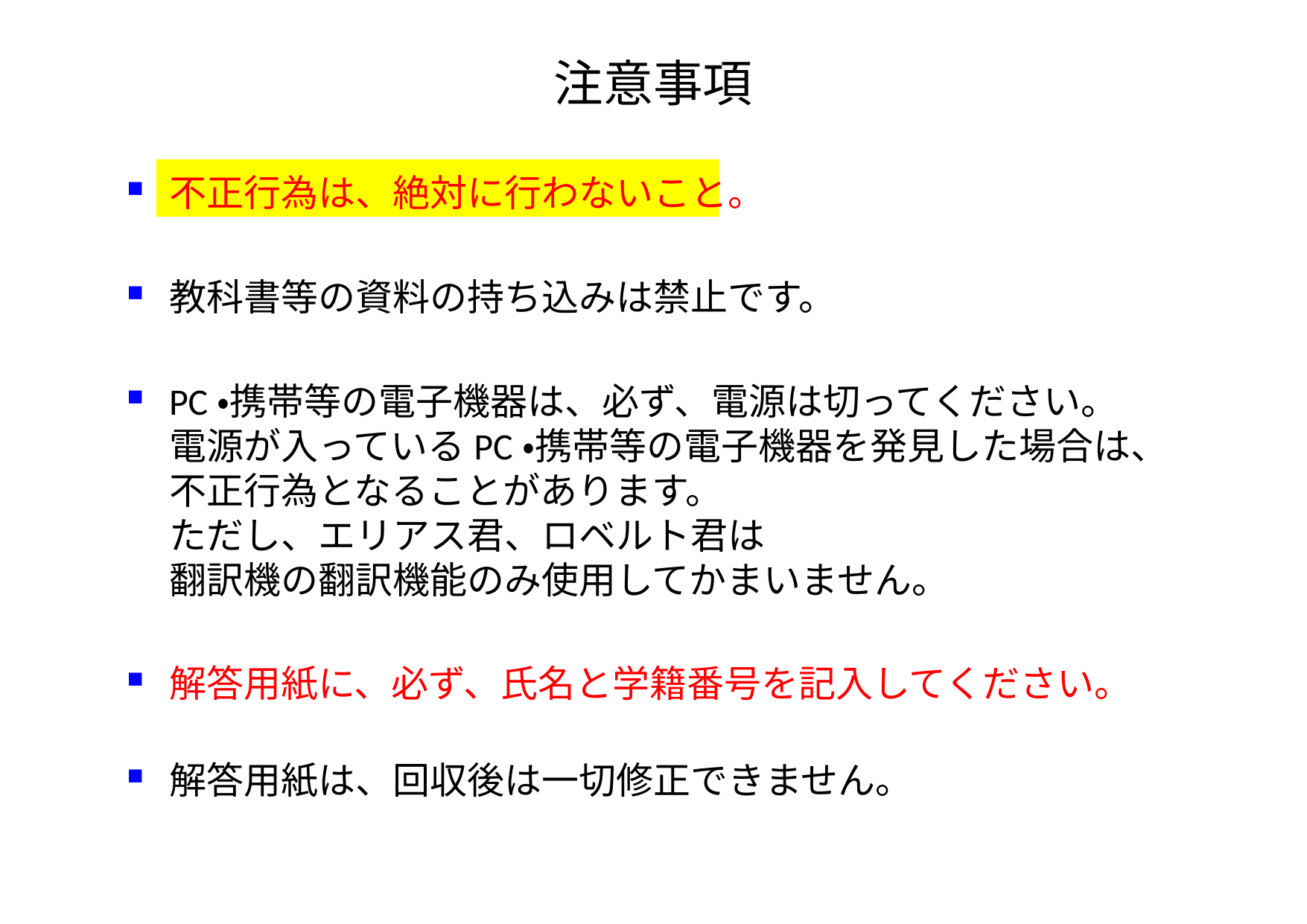

# 注意事項

不正行為は、絶対に行わないこと。

教科書等の資料の持ち込みは禁止です。

PC・携帯等の電子機器は、必ず、電源は切ってください。
電源が入っているPC・携帯等の電子機器を発見した場合は、
不正行為となることがあります。
ただし、エリアス君、ロベルト君は
翻訳機の翻訳機能のみ使用してかまいません。

解答用紙に、必ず、氏名と学籍番号を記入してください。
解答用紙は、回収後は一切修正できません。